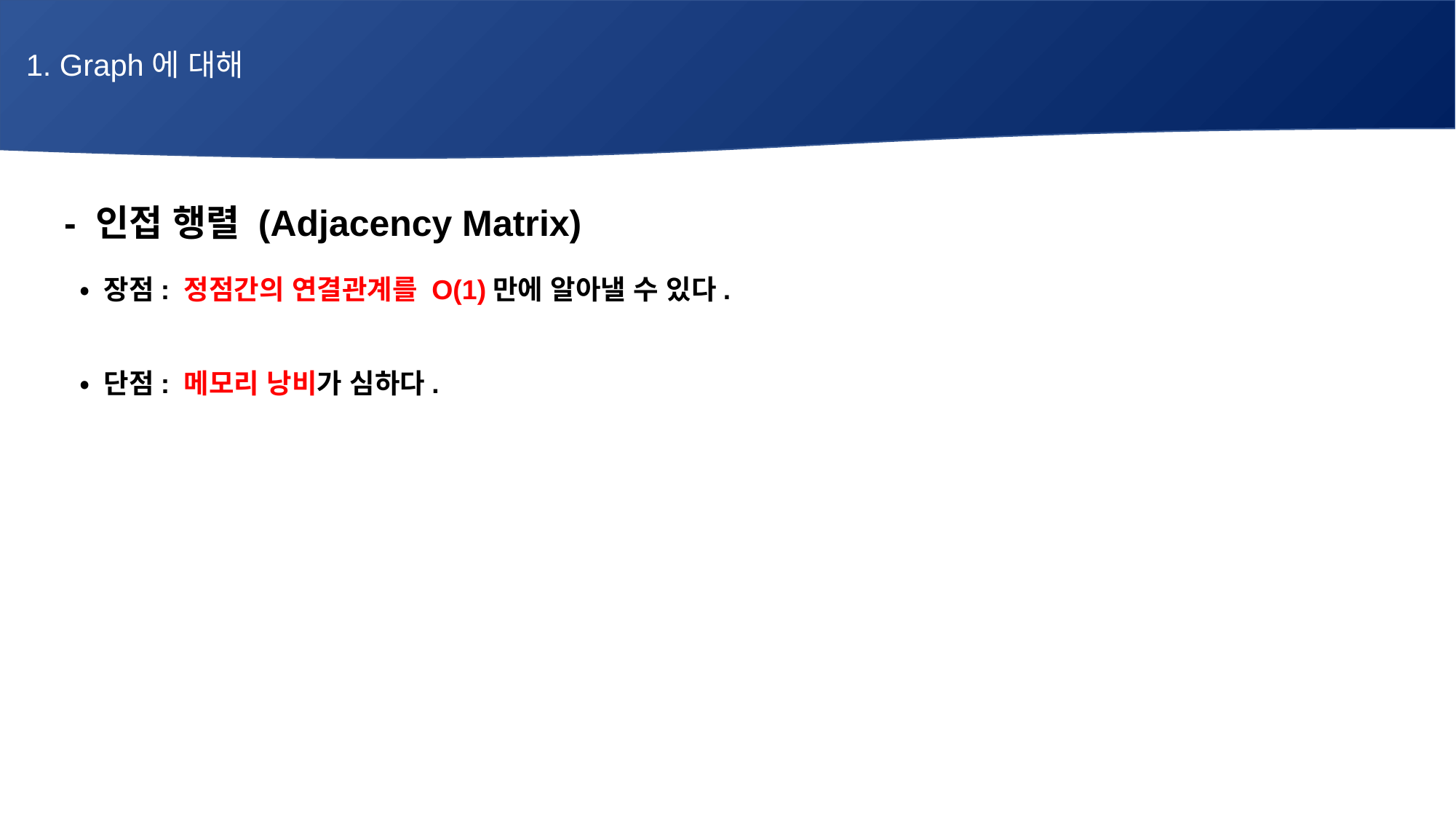

1. Graph에 대해
# 매주 1 과제 LV2
- 인접 행렬 (Adjacency Matrix)

  • 장점: 정점간의 연결관계를 O(1)만에 알아낼 수 있다.

  • 단점: 메모리 낭비가 심하다.